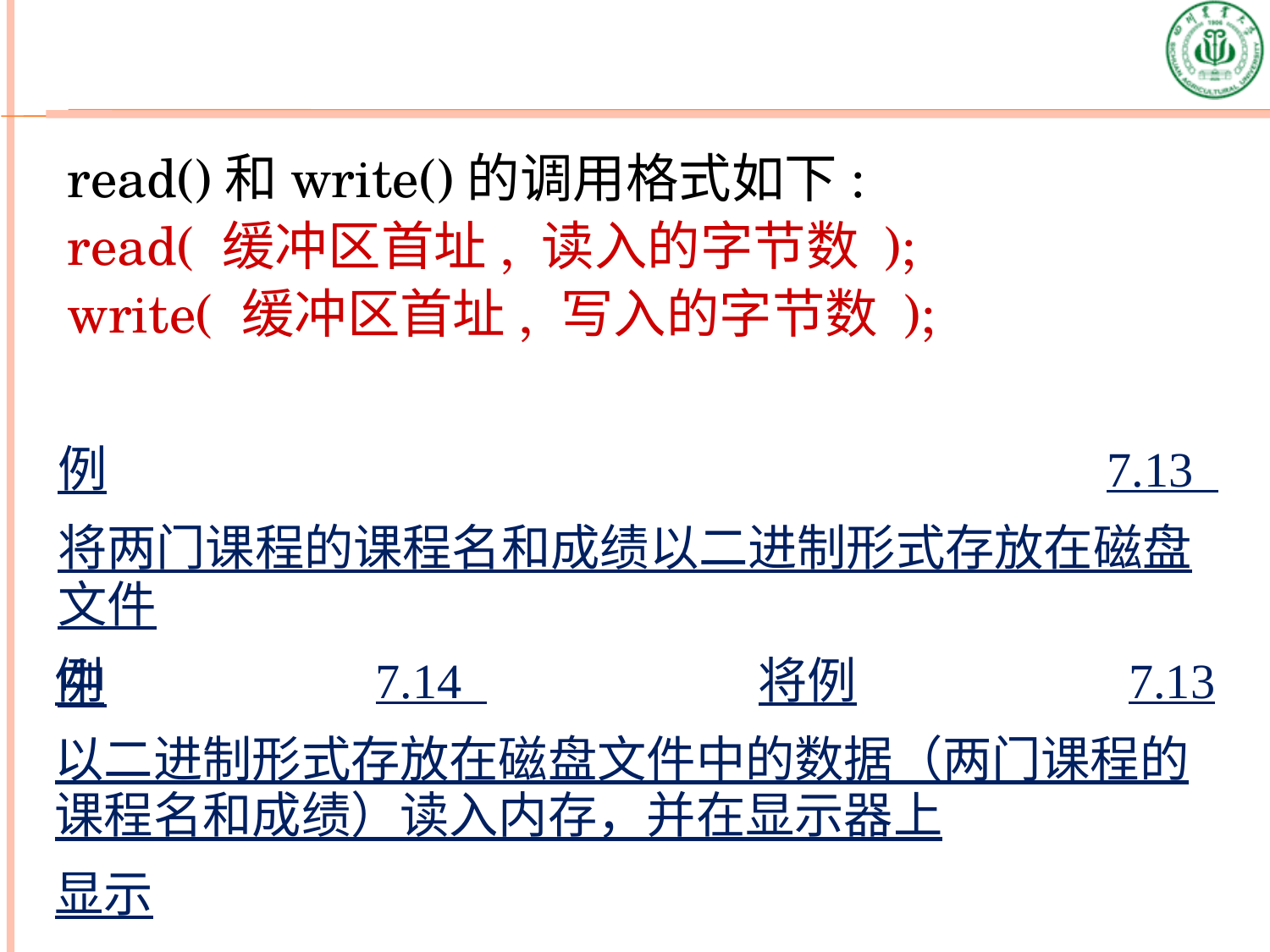

read()和write()的调用格式如下:
read( 缓冲区首址, 读入的字节数 );
write( 缓冲区首址, 写入的字节数 );

例7.13  将两门课程的课程名和成绩以二进制形式存放在磁盘文件中
例7.14  将例7.13以二进制形式存放在磁盘文件中的数据（两门课程的课程名和成绩）读入内存，并在显示器上显示